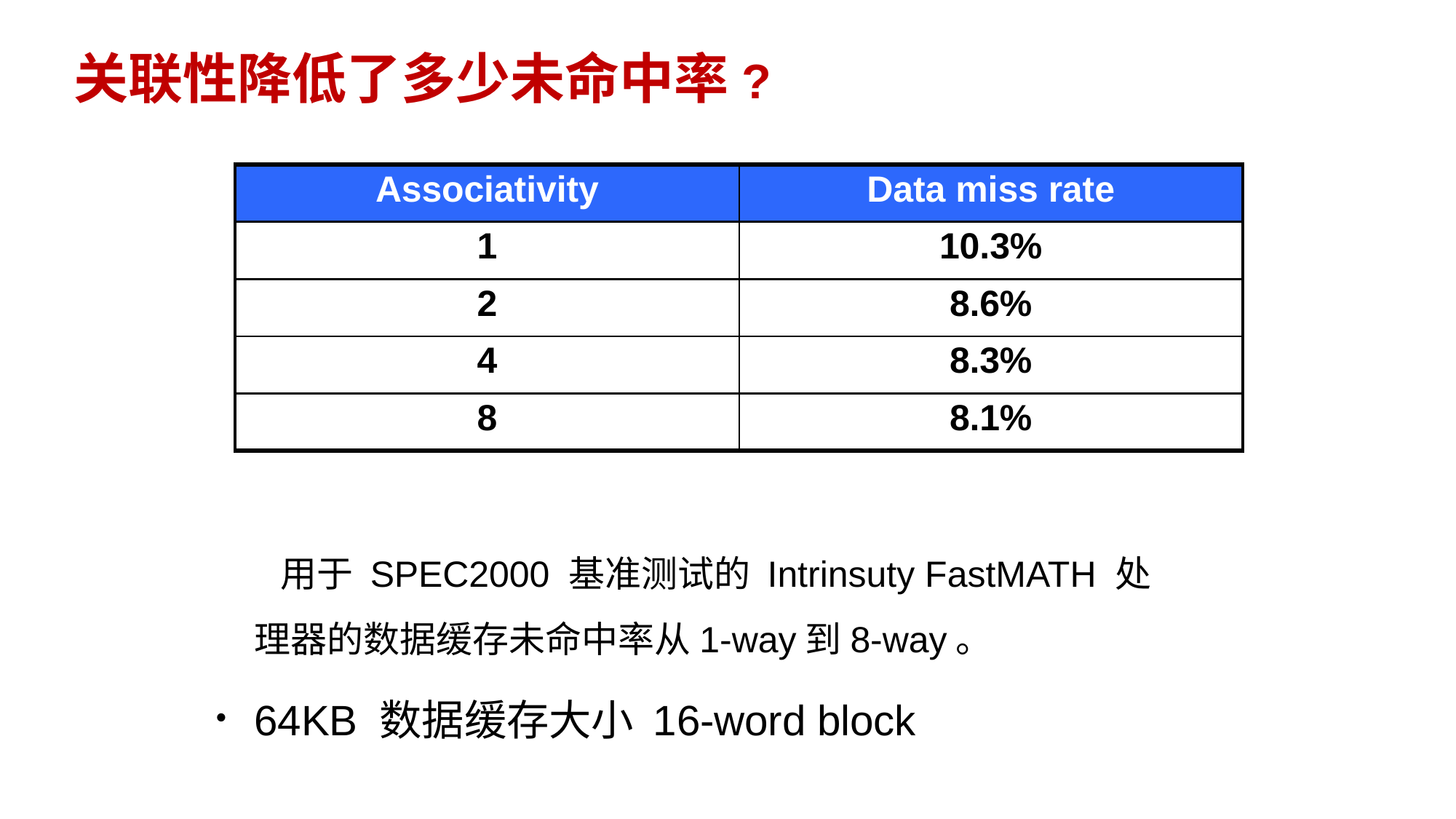

# 关联性降低了多少未命中率?
| Associativity | Data miss rate |
| --- | --- |
| 1 | 10.3% |
| 2 | 8.6% |
| 4 | 8.3% |
| 8 | 8.1% |
用于 SPEC2000 基准测试的 Intrinsuty FastMATH 处理器的数据缓存未命中率从1-way到8-way。
64KB 数据缓存大小 16-word block